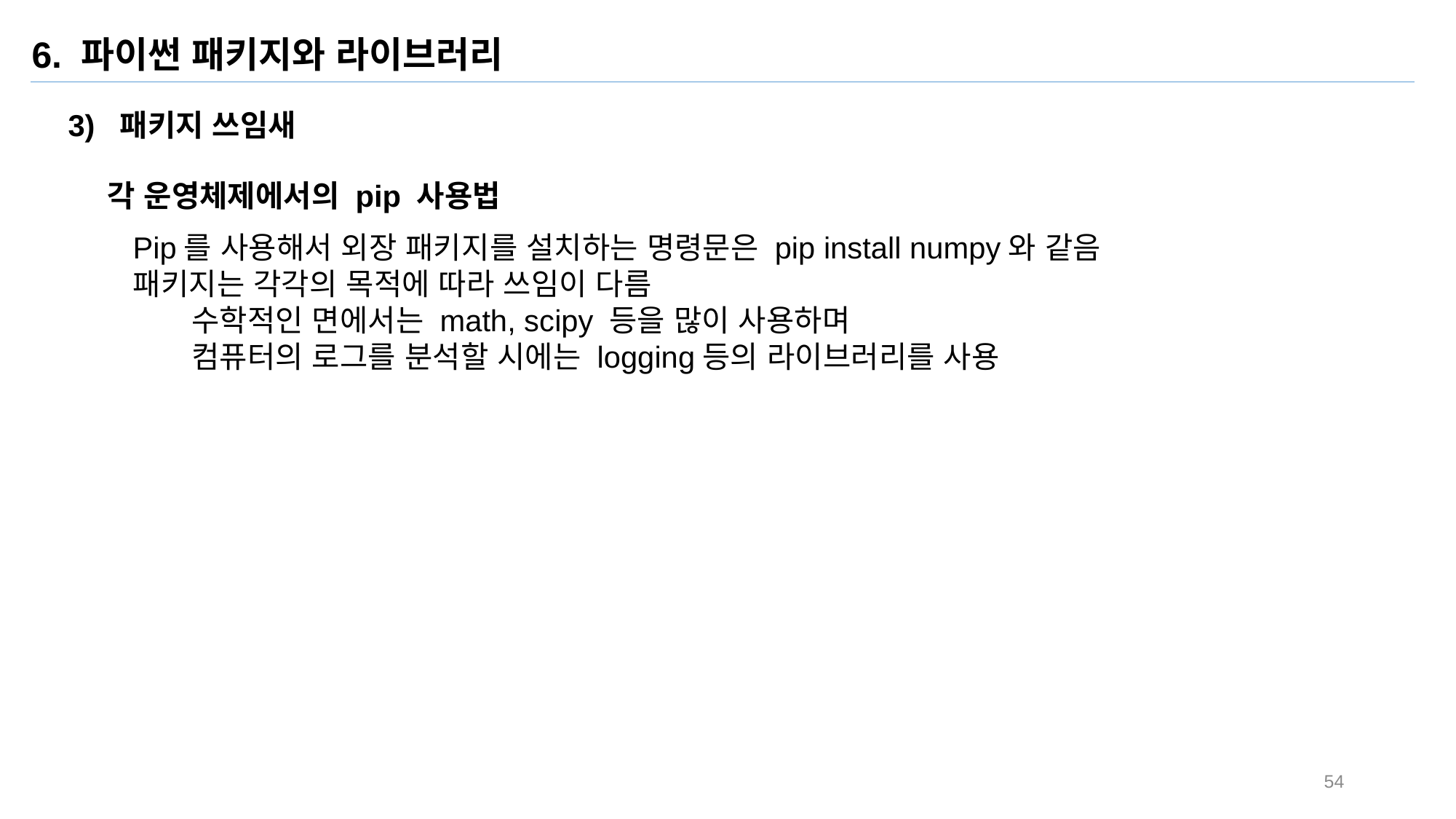

6. 파이썬 패키지와 라이브러리
3)   패키지 쓰임새
       각 운영체제에서의 pip 사용법
Pip를 사용해서 외장 패키지를 설치하는 명령문은 pip install numpy와 같음
패키지는 각각의 목적에 따라 쓰임이 다름
      수학적인 면에서는 math, scipy 등을 많이 사용하며
      컴퓨터의 로그를 분석할 시에는 logging등의 라이브러리를 사용
#1
#2
#3
#4
#5
54